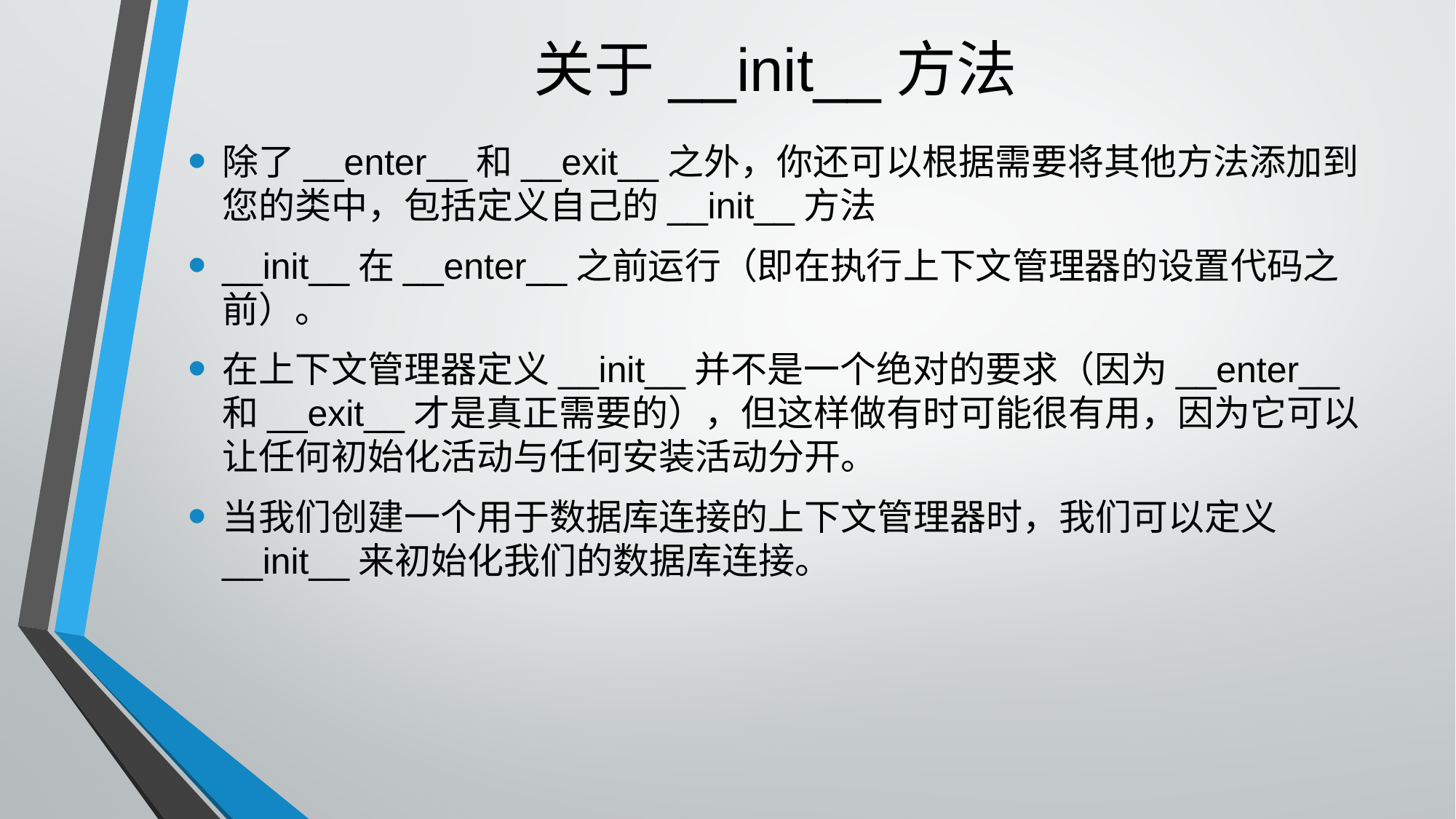

# 关于__init__方法
除了__enter__和__exit__之外，你还可以根据需要将其他方法添加到您的类中，包括定义自己的__init__方法
__init__在__enter__之前运行（即在执行上下文管理器的设置代码之前）。
在上下文管理器定义__init__并不是一个绝对的要求（因为__enter__和__exit__才是真正需要的），但这样做有时可能很有用，因为它可以让任何初始化活动与任何安装活动分开。
当我们创建一个用于数据库连接的上下文管理器时，我们可以定义__init__来初始化我们的数据库连接。